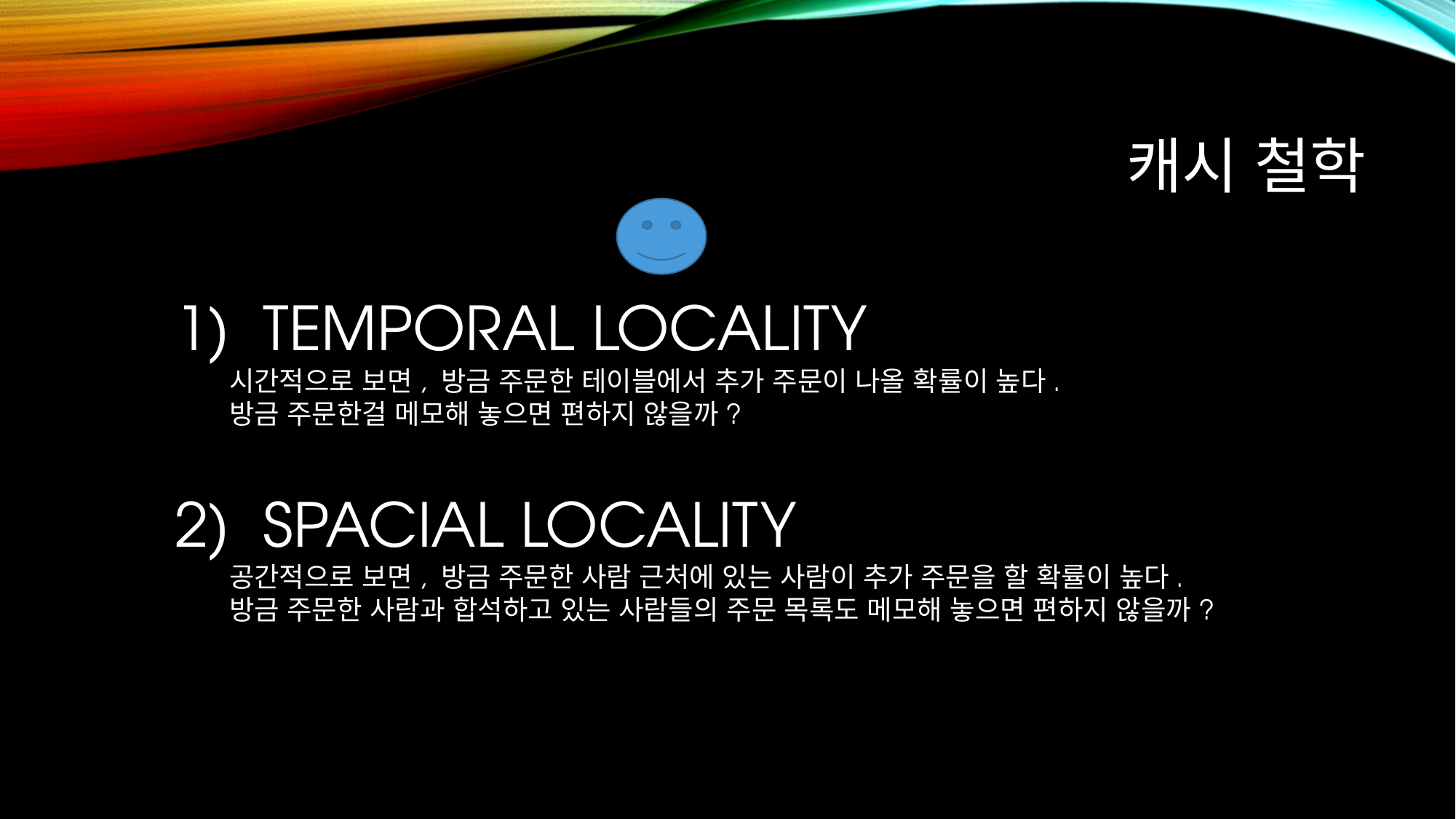

# 캐시 철학

Temporal Locality
시간적으로 보면, 방금 주문한 테이블에서 추가 주문이 나올 확률이 높다.
방금 주문한걸 메모해 놓으면 편하지 않을까?

Spacial locality
공간적으로 보면, 방금 주문한 사람 근처에 있는 사람이 추가 주문을 할 확률이 높다.
방금 주문한 사람과 합석하고 있는 사람들의 주문 목록도 메모해 놓으면 편하지 않을까?